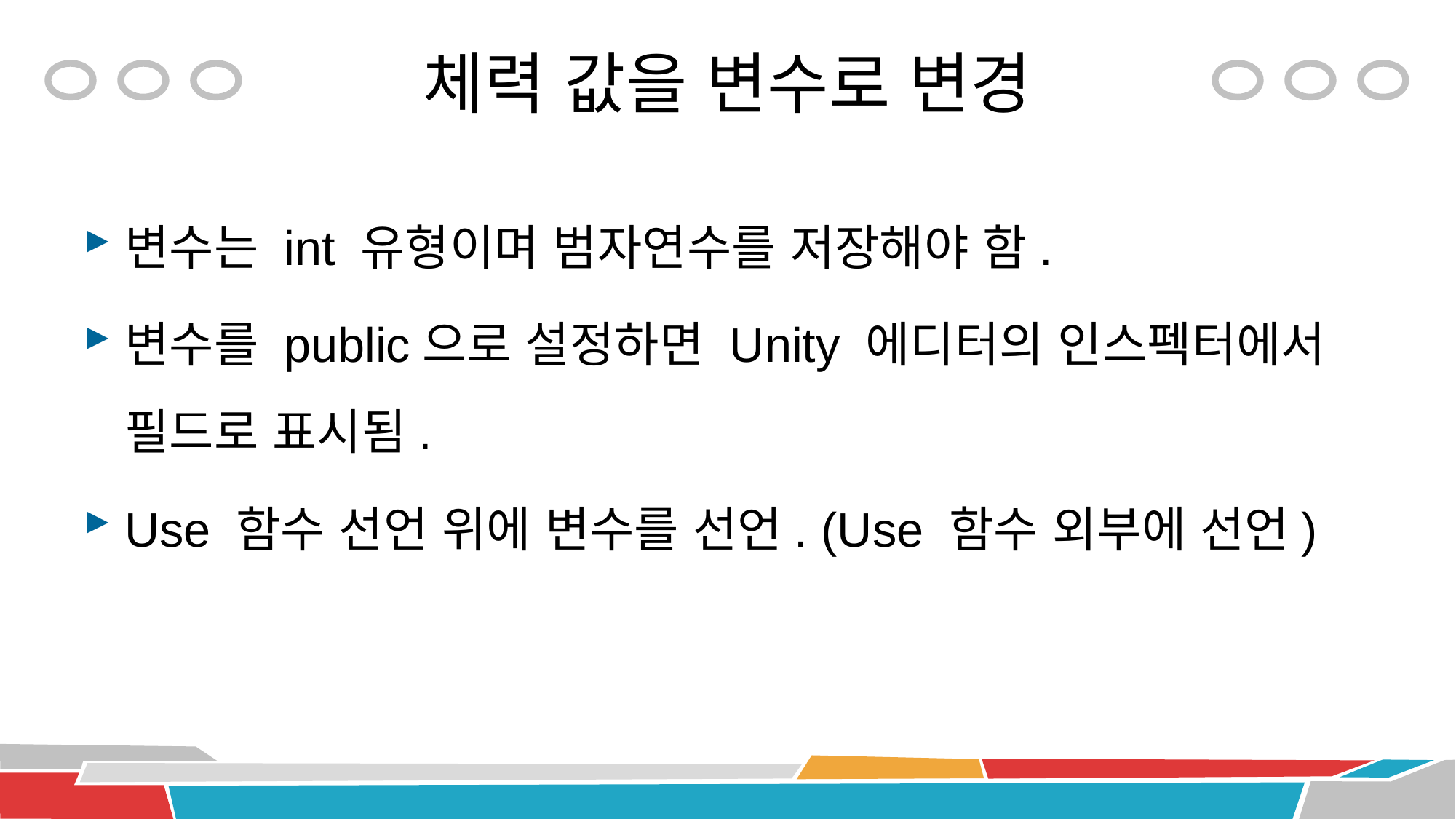

# 체력 값을 변수로 변경
변수는 int 유형이며 범자연수를 저장해야 함.
변수를 public으로 설정하면 Unity 에디터의 인스펙터에서 필드로 표시됨.
Use 함수 선언 위에 변수를 선언. (Use 함수 외부에 선언)